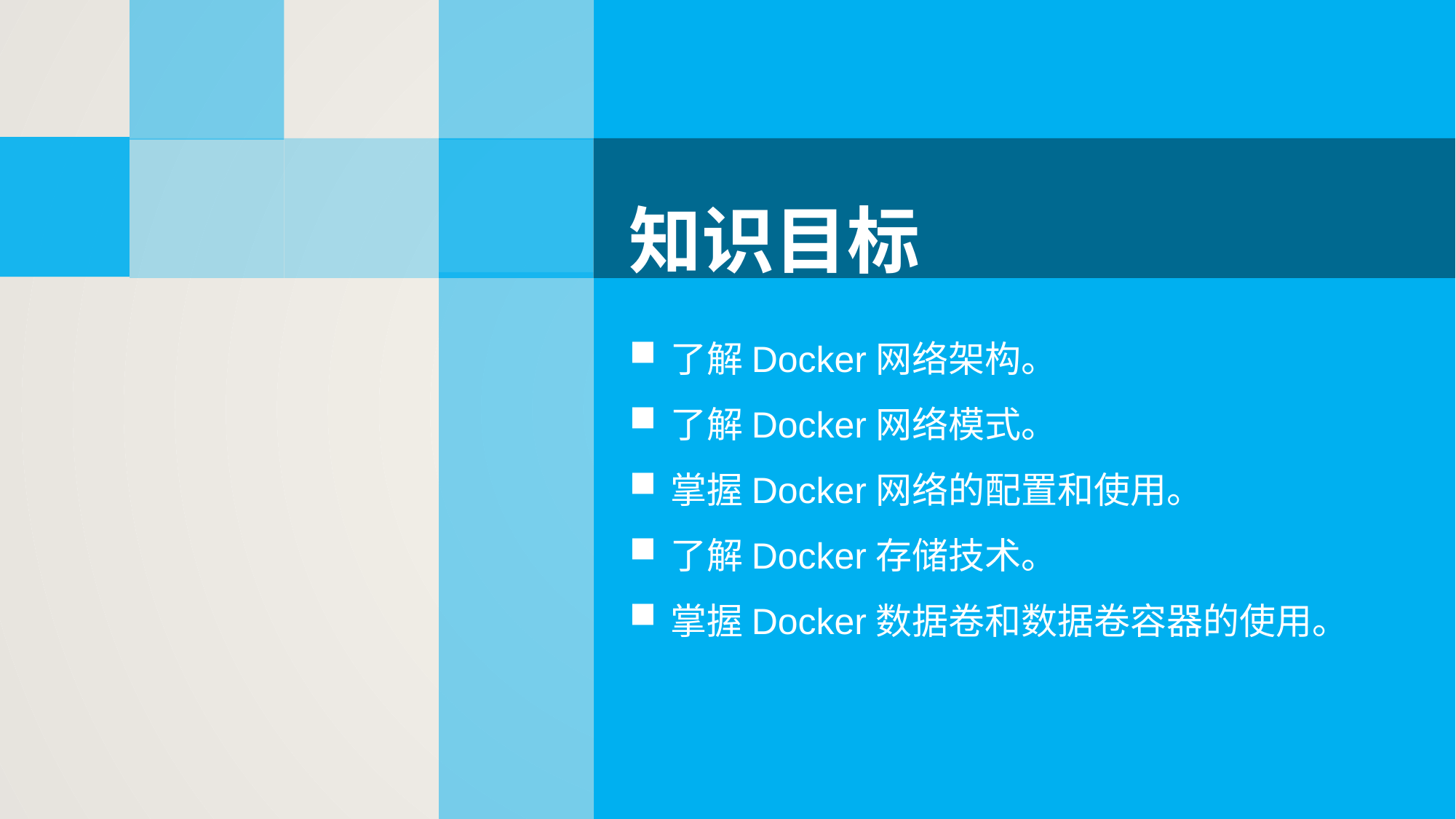

知识目标
了解Docker网络架构。
了解Docker网络模式。
掌握Docker网络的配置和使用。
了解Docker存储技术。
掌握Docker数据卷和数据卷容器的使用。